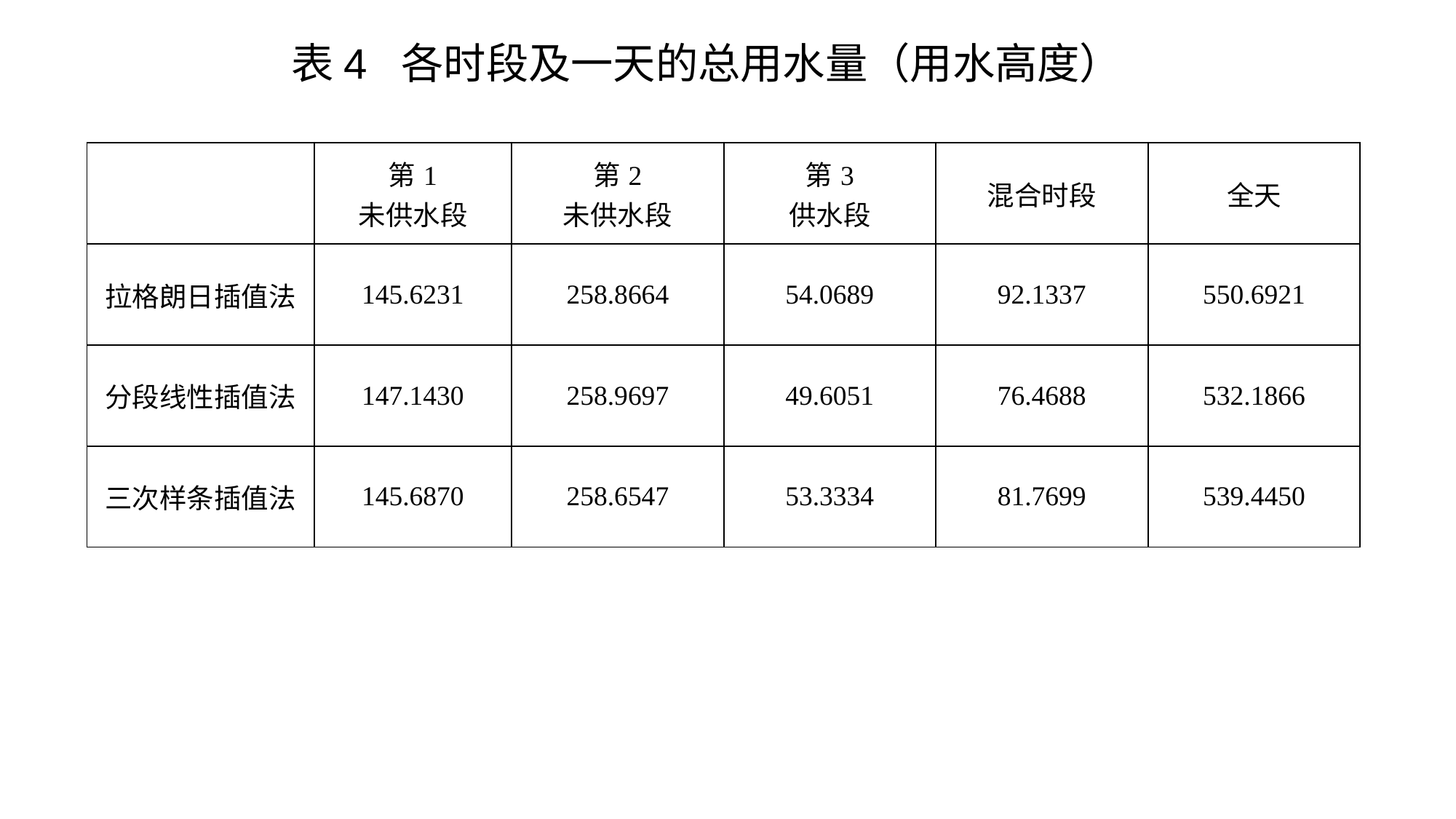

表4  各时段及一天的总用水量（用水高度）
|  | 第1 未供水段 | 第2 未供水段 | 第3 供水段 | 混合时段 | 全天 |
| --- | --- | --- | --- | --- | --- |
| 拉格朗日插值法 | 145.6231 | 258.8664 | 54.0689 | 92.1337 | 550.6921 |
| 分段线性插值法 | 147.1430 | 258.9697 | 49.6051 | 76.4688 | 532.1866 |
| 三次样条插值法 | 145.6870 | 258.6547 | 53.3334 | 81.7699 | 539.4450 |